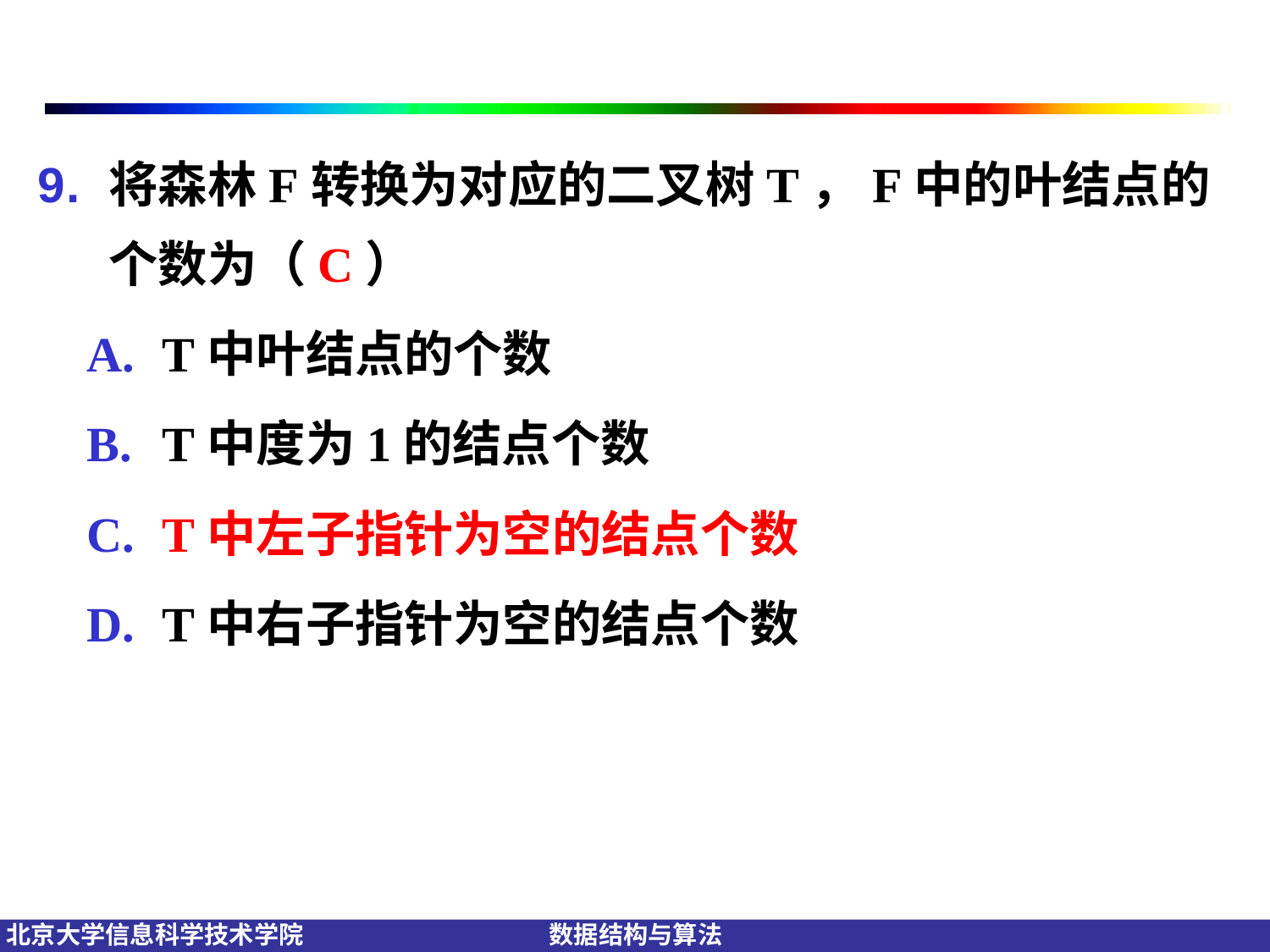

#
将森林F转换为对应的二叉树T，F中的叶结点的个数为（C）
T中叶结点的个数
T中度为1的结点个数
T中左子指针为空的结点个数
T中右子指针为空的结点个数